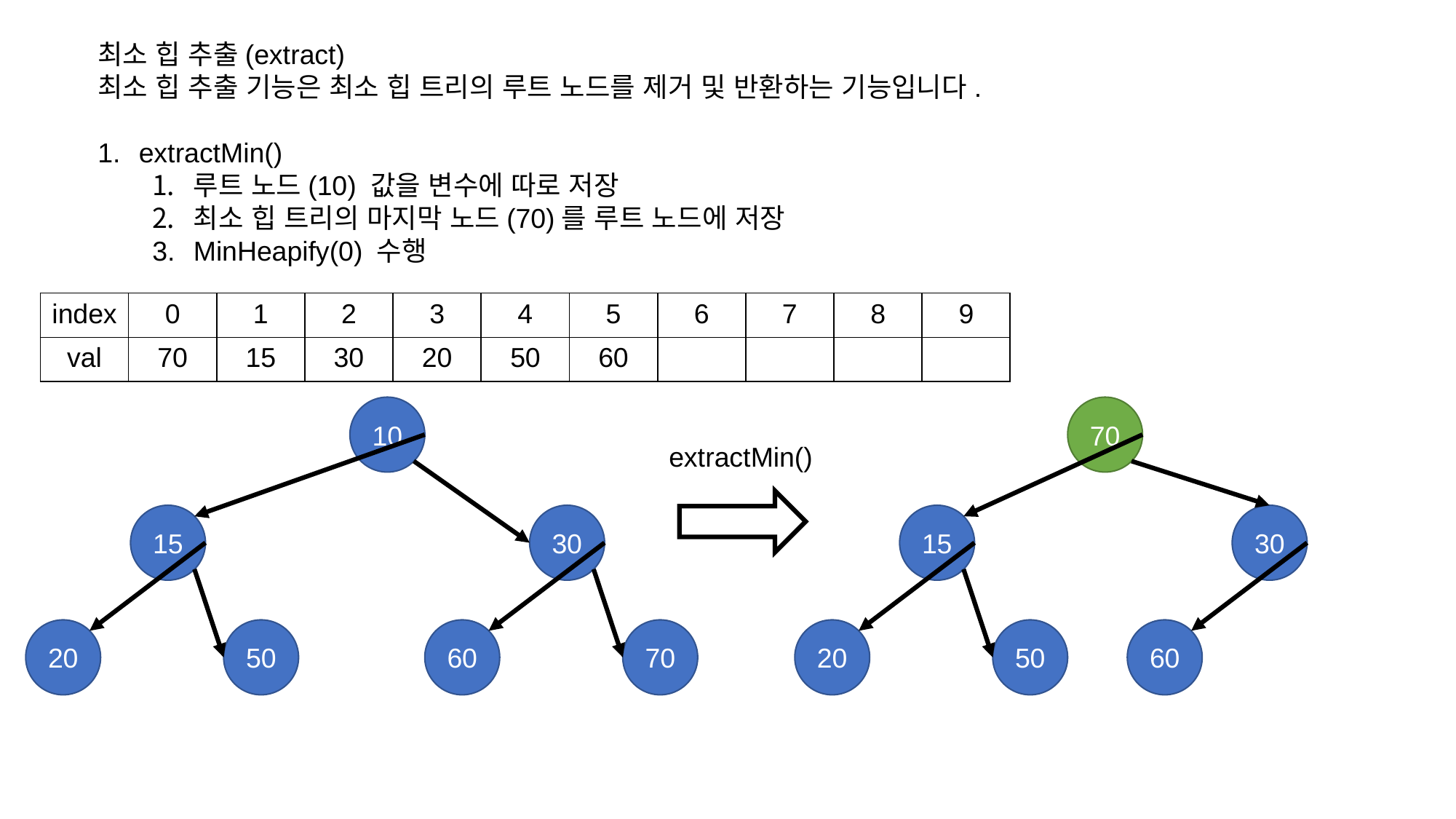

최소 힙 추출(extract)
최소 힙 추출 기능은 최소 힙 트리의 루트 노드를 제거 및 반환하는 기능입니다.

extractMin()
루트 노드(10) 값을 변수에 따로 저장
최소 힙 트리의 마지막 노드(70)를 루트 노드에 저장
MinHeapify(0) 수행
| index | 0 | 1 | 2 | 3 | 4 | 5 | 6 | 7 | 8 | 9 |
| --- | --- | --- | --- | --- | --- | --- | --- | --- | --- | --- |
| val | 70 | 15 | 30 | 20 | 50 | 60 |  |  |  |  |
10
70
extractMin()

15
30
15
30
20
50
60
70
20
50
60